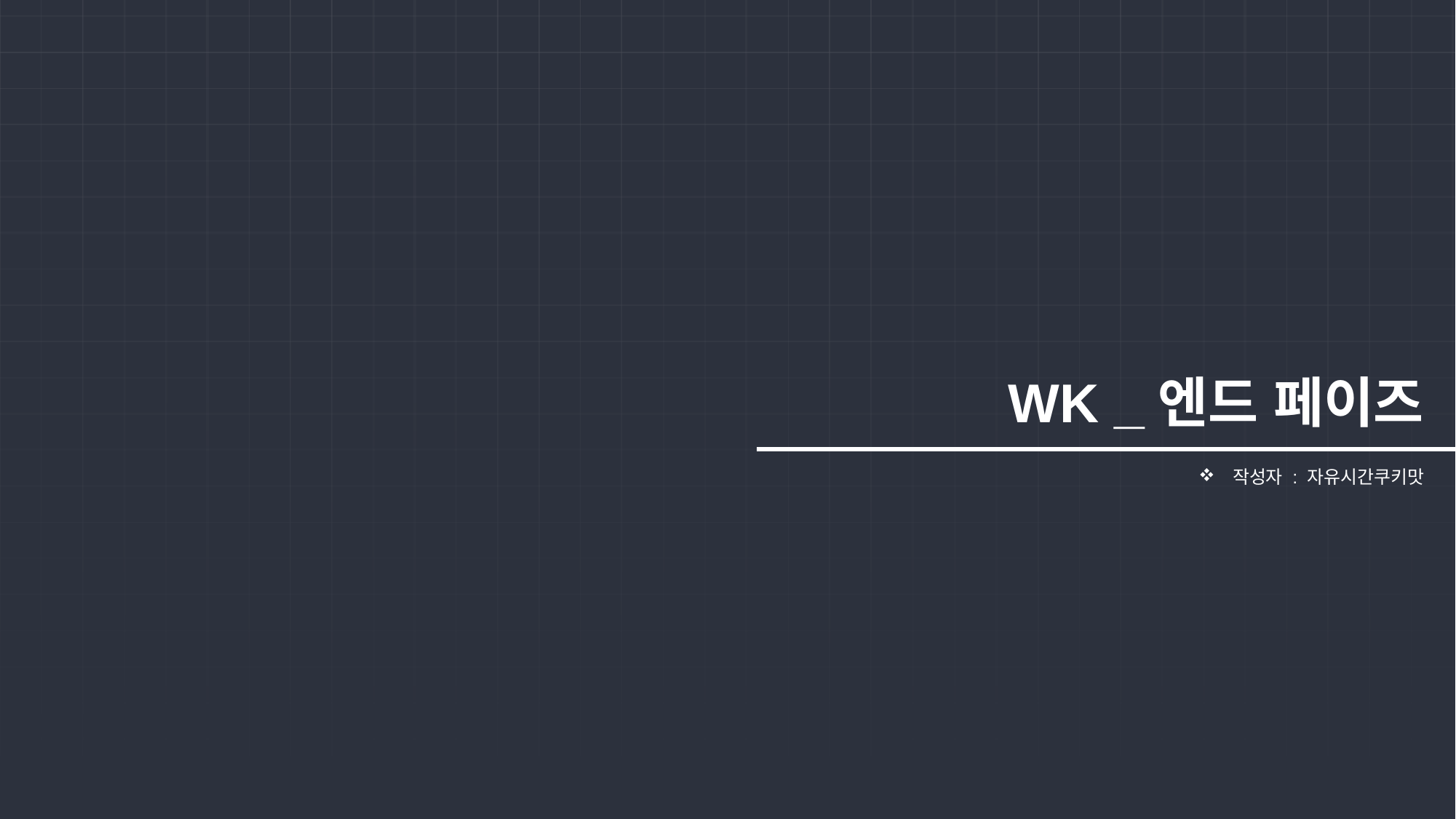

# WK _엔드 페이즈
작성자 : 자유시간쿠키맛